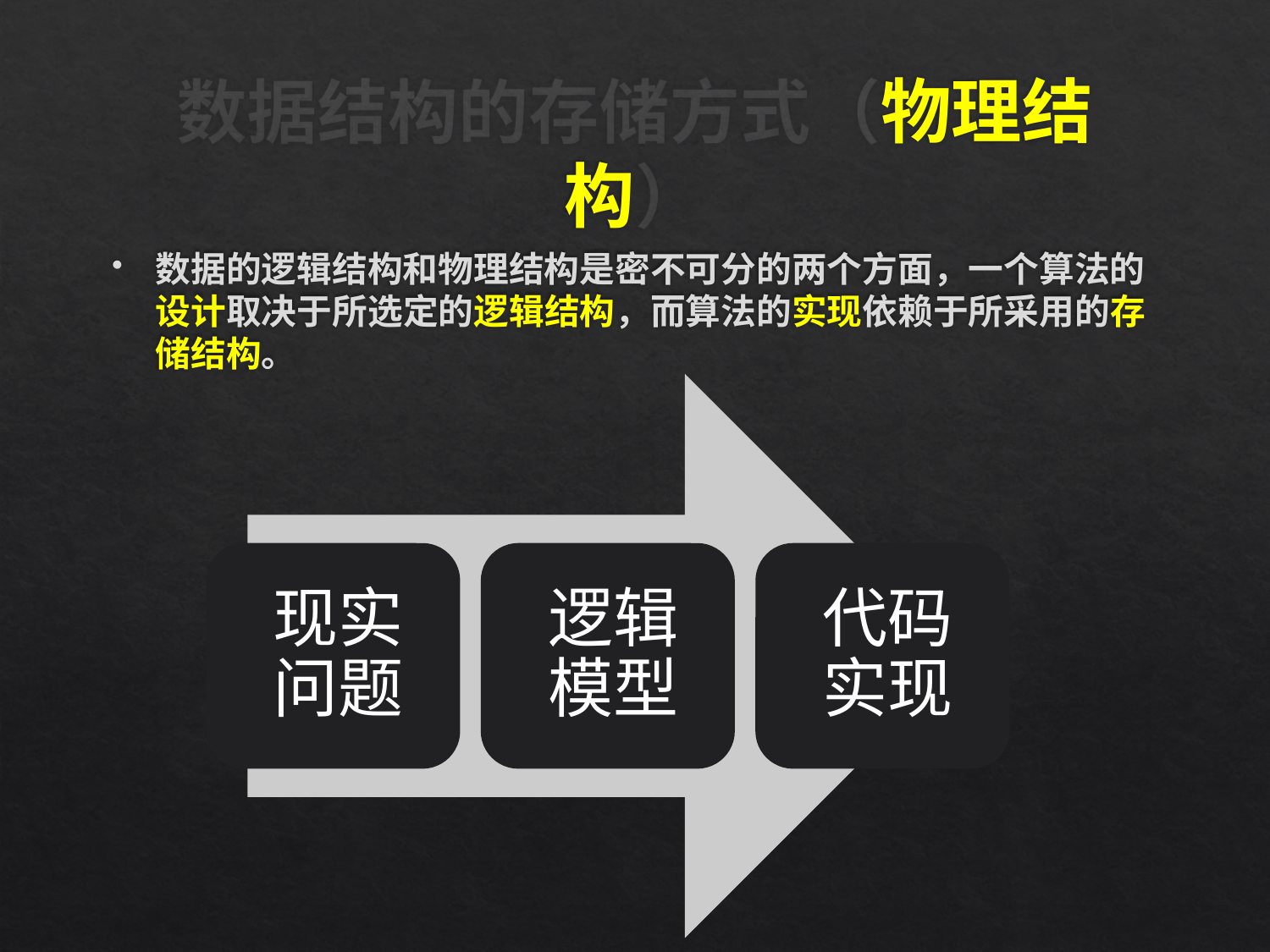

# 数据结构的存储方式（物理结构）
数据的逻辑结构和物理结构是密不可分的两个方面，一个算法的设计取决于所选定的逻辑结构，而算法的实现依赖于所采用的存储结构。

现实问题
逻辑模型
代码实现